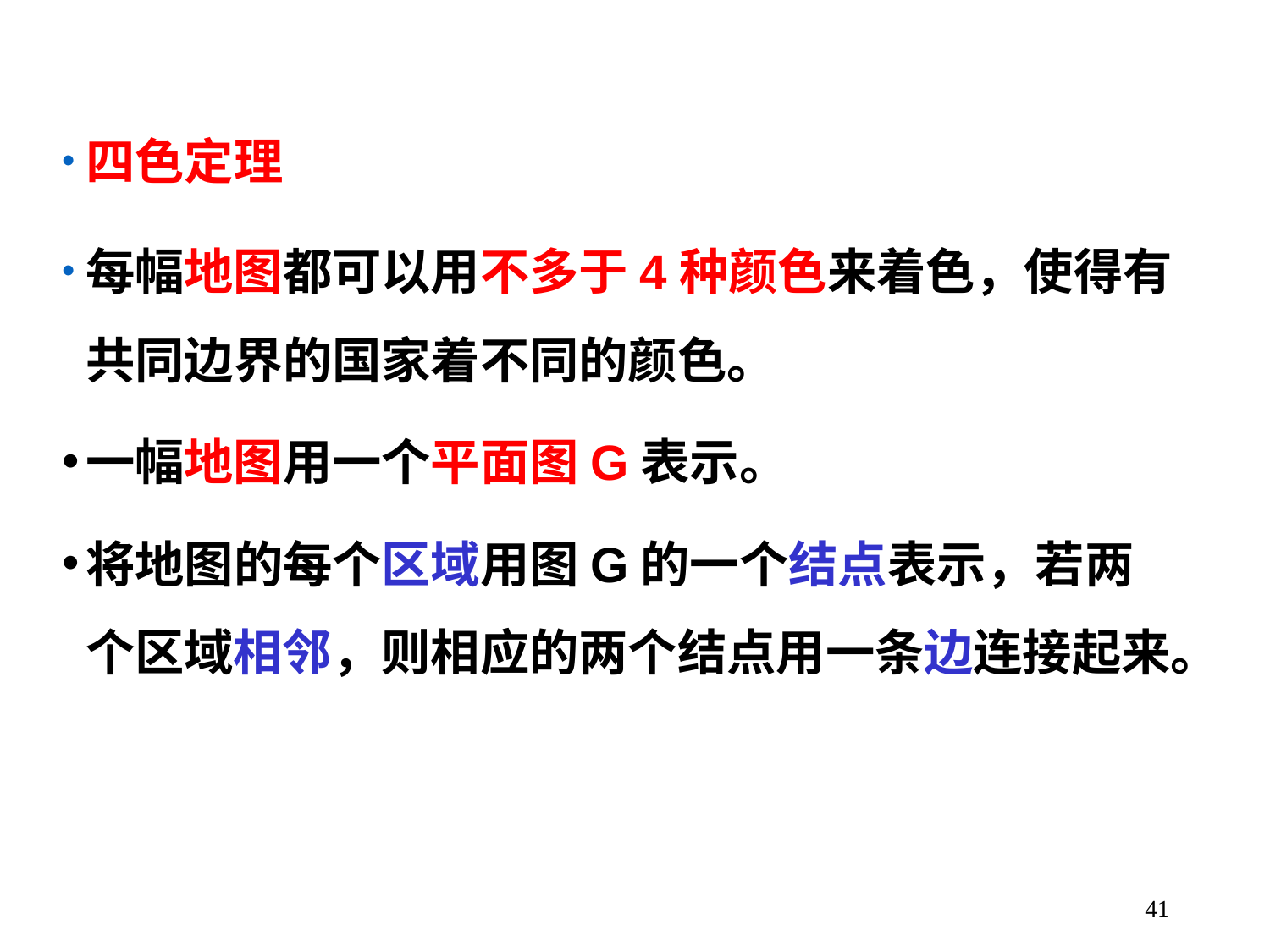

四色定理
每幅地图都可以用不多于4种颜色来着色，使得有共同边界的国家着不同的颜色。
一幅地图用一个平面图G表示。
将地图的每个区域用图G的一个结点表示，若两个区域相邻，则相应的两个结点用一条边连接起来。

41